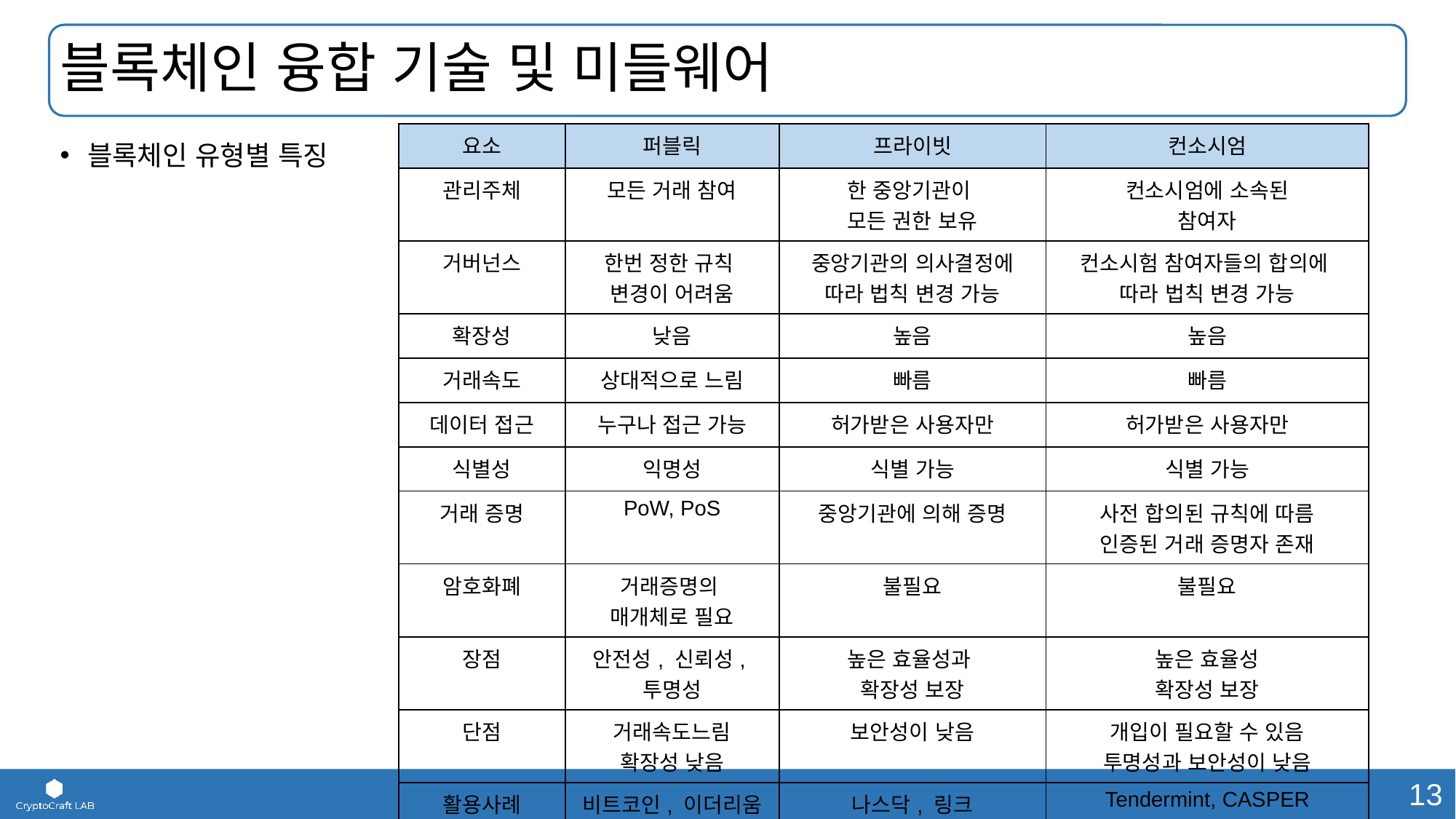

# 블록체인 융합 기술 및 미들웨어
블록체인 유형별 특징
| 요소 | 퍼블릭 | 프라이빗 | 컨소시엄 |
| --- | --- | --- | --- |
| 관리주체 | 모든 거래 참여 | 한 중앙기관이 모든 권한 보유 | 컨소시엄에 소속된 참여자 |
| 거버넌스 | 한번 정한 규칙 변경이 어려움 | 중앙기관의 의사결정에 따라 법칙 변경 가능 | 컨소시험 참여자들의 합의에 따라 법칙 변경 가능 |
| 확장성 | 낮음 | 높음 | 높음 |
| 거래속도 | 상대적으로 느림 | 빠름 | 빠름 |
| 데이터 접근 | 누구나 접근 가능 | 허가받은 사용자만 | 허가받은 사용자만 |
| 식별성 | 익명성 | 식별 가능 | 식별 가능 |
| 거래 증명 | PoW, PoS | 중앙기관에 의해 증명 | 사전 합의된 규칙에 따름 인증된 거래 증명자 존재 |
| 암호화폐 | 거래증명의 매개체로 필요 | 불필요 | 불필요 |
| 장점 | 안전성, 신뢰성, 투명성 | 높은 효율성과 확장성 보장 | 높은 효율성 확장성 보장 |
| 단점 | 거래속도느림 확장성 낮음 | 보안성이 낮음 | 개입이 필요할 수 있음 투명성과 보안성이 낮음 |
| 활용사례 | 비트코인, 이더리움 | 나스닥, 링크 | Tendermint, CASPER |